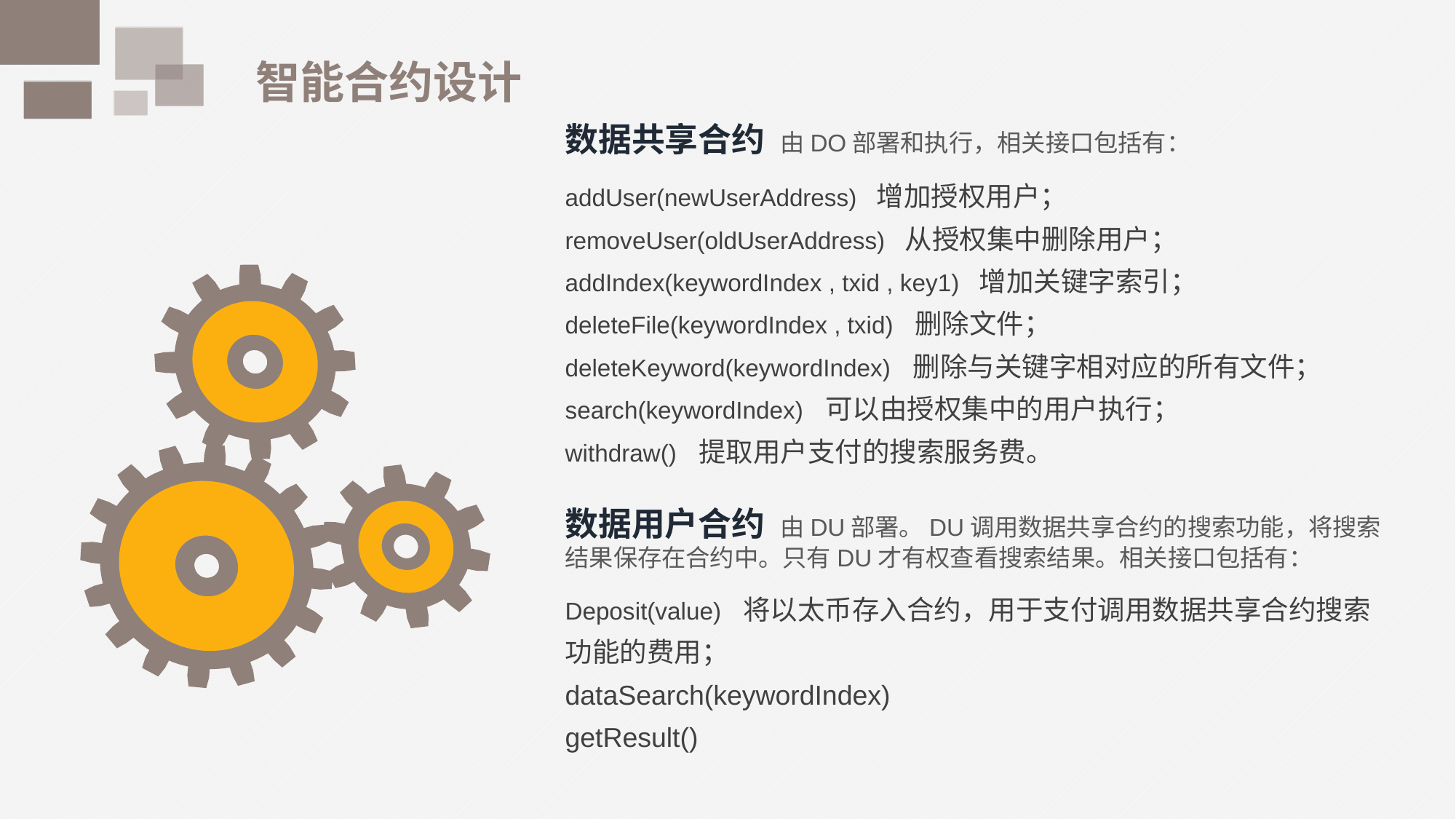

智能合约设计
数据共享合约  由DO部署和执行，相关接口包括有：
addUser(newUserAddress)  增加授权用户；
removeUser(oldUserAddress)  从授权集中删除用户；
addIndex(keywordIndex , txid , key1)  增加关键字索引；
deleteFile(keywordIndex , txid)  删除文件；
deleteKeyword(keywordIndex)  删除与关键字相对应的所有文件；
search(keywordIndex)  可以由授权集中的用户执行；
withdraw()  提取用户支付的搜索服务费。

数据用户合约  由DU部署。DU调用数据共享合约的搜索功能，将搜索结果保存在合约中。只有DU才有权查看搜索结果。相关接口包括有：
Deposit(value)  将以太币存入合约，用于支付调用数据共享合约搜索功能的费用；
dataSearch(keywordIndex)
getResult()